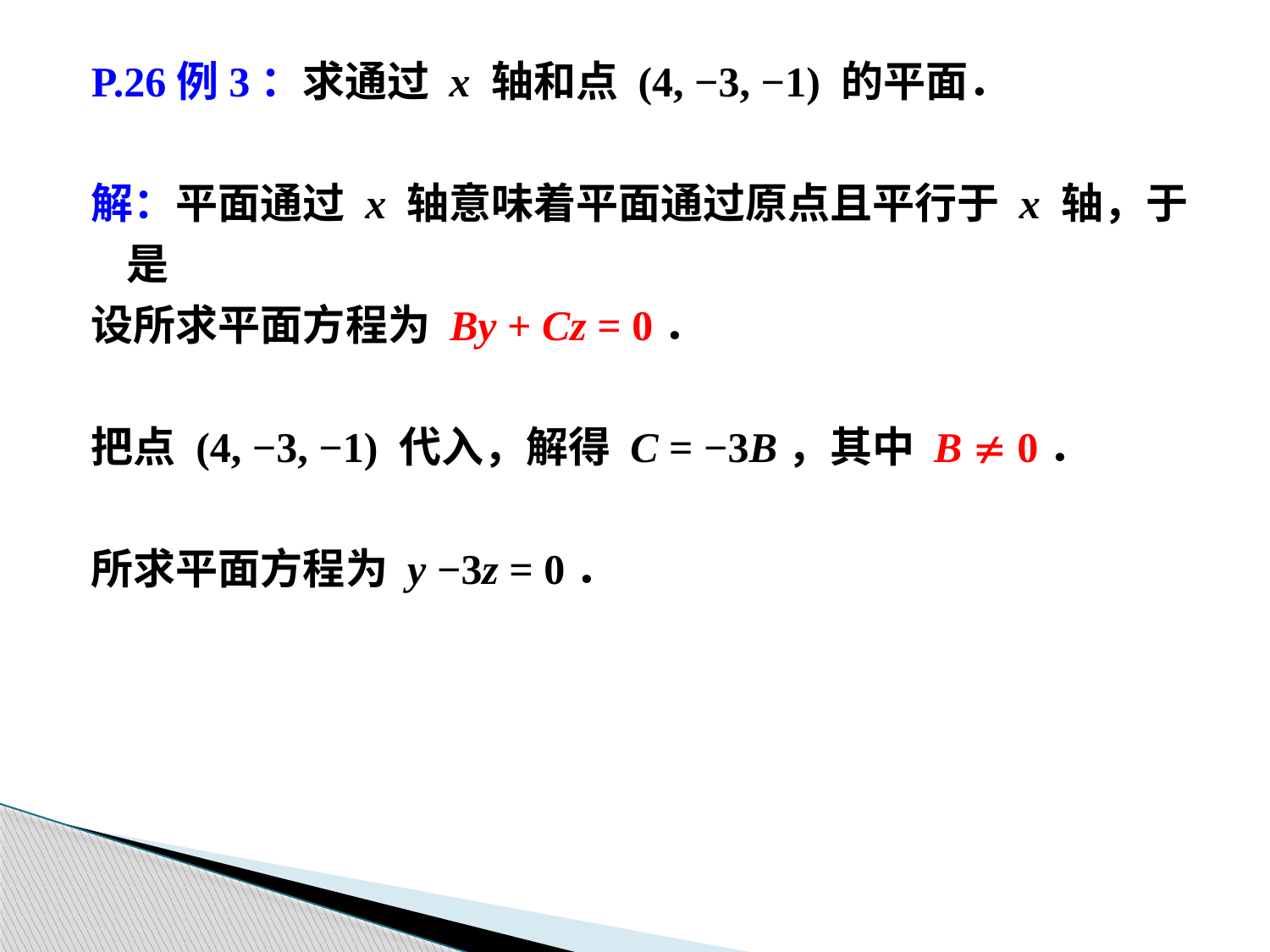

P.26例3：求通过 x 轴和点 (4, −3, −1) 的平面．

解：平面通过 x 轴意味着平面通过原点且平行于 x 轴，于是
设所求平面方程为 By + Cz = 0．

把点 (4, −3, −1) 代入，解得 C = −3B，其中 B ≠ 0．

所求平面方程为 y −3z = 0．